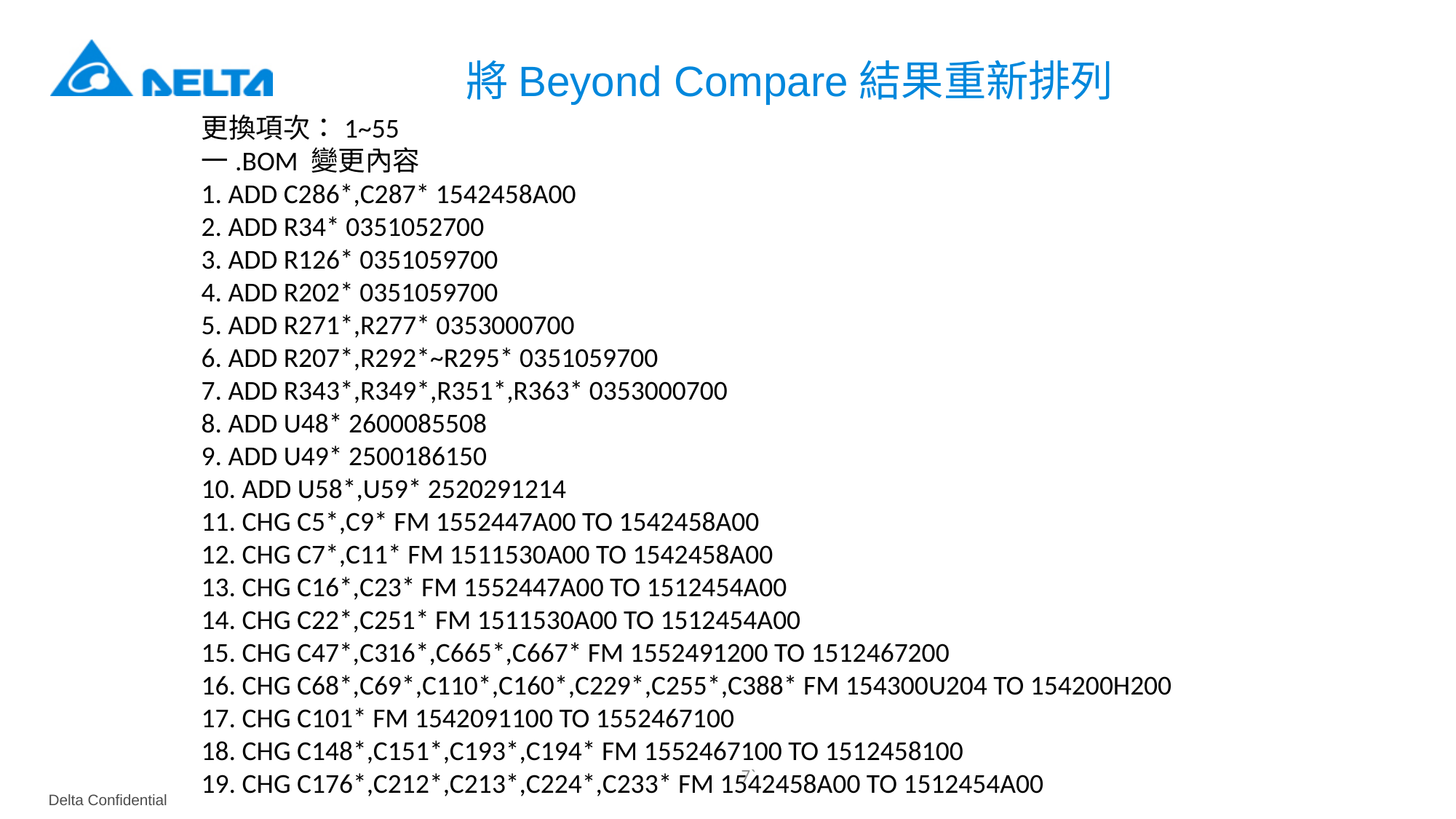

將Beyond Compare結果重新排列

更換項次：1~55
一.BOM 變更內容
1. ADD C286*,C287* 1542458A00
2. ADD R34* 0351052700
3. ADD R126* 0351059700
4. ADD R202* 0351059700
5. ADD R271*,R277* 0353000700
6. ADD R207*,R292*~R295* 0351059700
7. ADD R343*,R349*,R351*,R363* 0353000700
8. ADD U48* 2600085508
9. ADD U49* 2500186150
10. ADD U58*,U59* 2520291214
11. CHG C5*,C9* FM 1552447A00 TO 1542458A00
12. CHG C7*,C11* FM 1511530A00 TO 1542458A00
13. CHG C16*,C23* FM 1552447A00 TO 1512454A00
14. CHG C22*,C251* FM 1511530A00 TO 1512454A00
15. CHG C47*,C316*,C665*,C667* FM 1552491200 TO 1512467200
16. CHG C68*,C69*,C110*,C160*,C229*,C255*,C388* FM 154300U204 TO 154200H200
17. CHG C101* FM 1542091100 TO 1552467100
18. CHG C148*,C151*,C193*,C194* FM 1552467100 TO 1512458100
19. CHG C176*,C212*,C213*,C224*,C233* FM 1542458A00 TO 1512454A00
7`